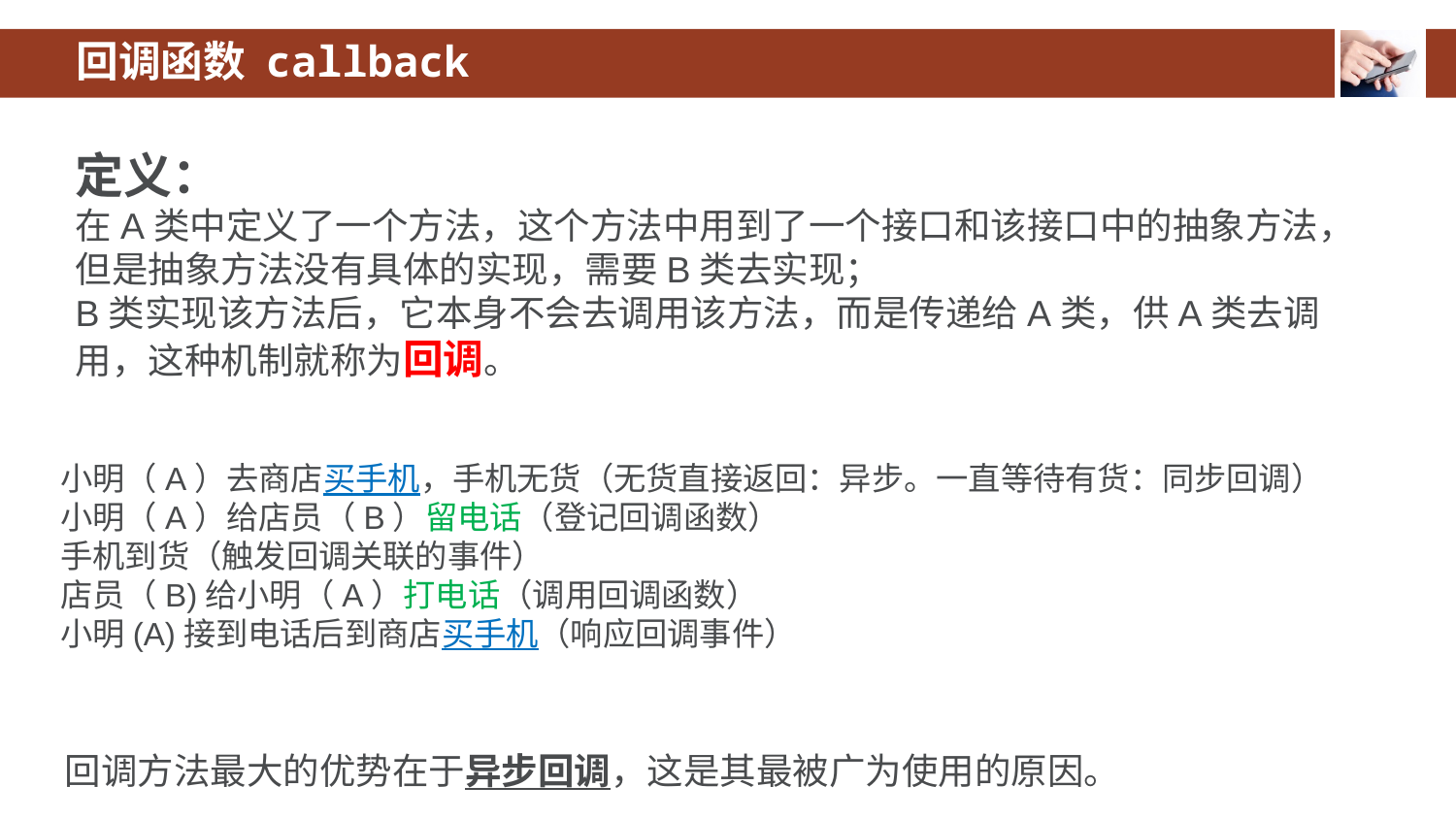

# 回调函数 callback
定义：
在A类中定义了一个方法，这个方法中用到了一个接口和该接口中的抽象方法，但是抽象方法没有具体的实现，需要B类去实现；
B类实现该方法后，它本身不会去调用该方法，而是传递给A类，供A类去调用，这种机制就称为回调。
小明（A）去商店买手机，手机无货（无货直接返回：异步。一直等待有货：同步回调）
小明（A）给店员（B）留电话（登记回调函数）
手机到货（触发回调关联的事件）
店员（B)给小明（A）打电话（调用回调函数）
小明(A)接到电话后到商店买手机（响应回调事件）
回调方法最大的优势在于异步回调，这是其最被广为使用的原因。